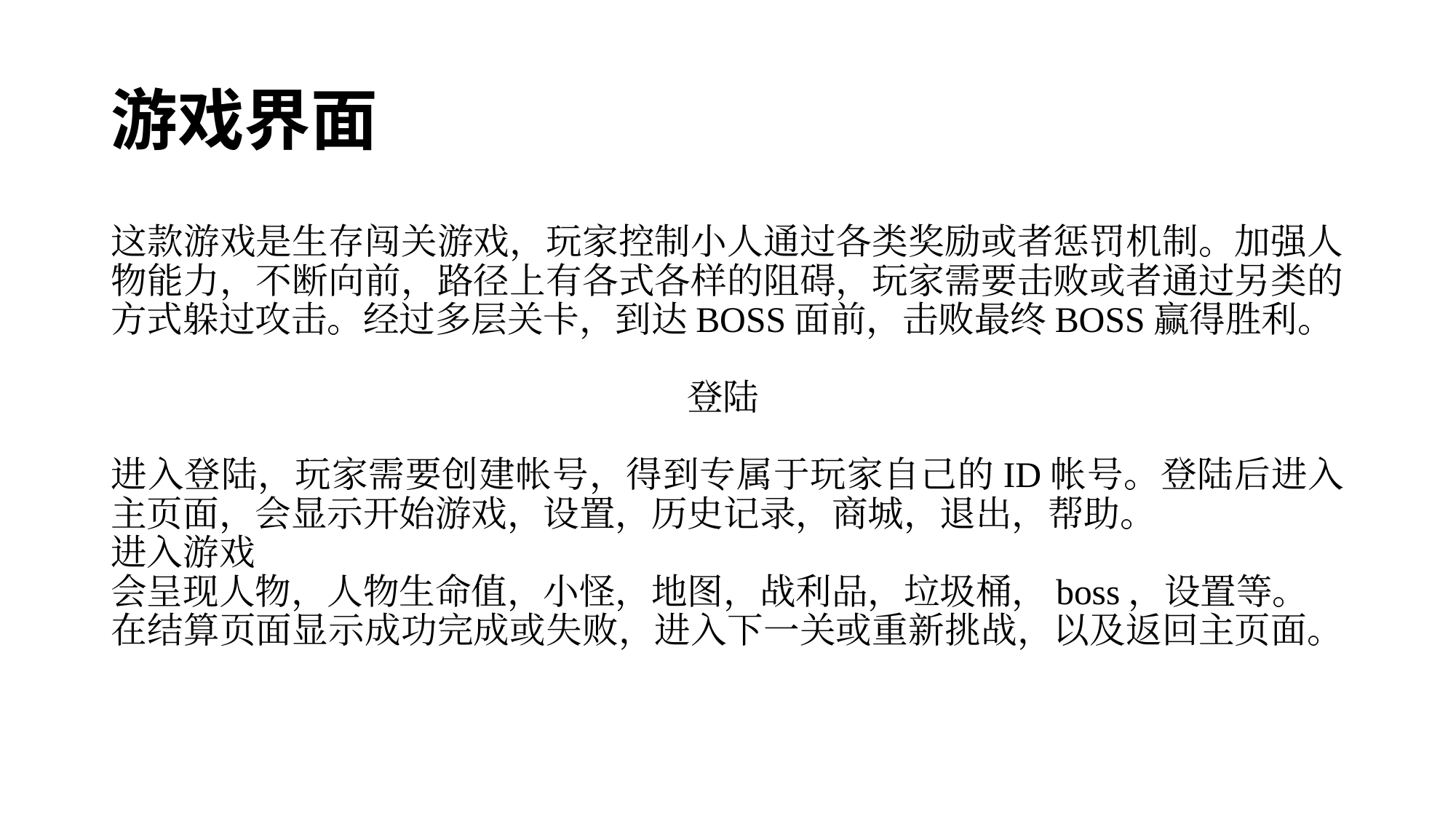

# 游戏界面
这款游戏是生存闯关游戏，玩家控制小人通过各类奖励或者惩罚机制。加强人物能力，不断向前，路径上有各式各样的阻碍，玩家需要击败或者通过另类的方式躲过攻击。经过多层关卡，到达BOSS面前，击败最终BOSS赢得胜利。

登陆

进入登陆，玩家需要创建帐号，得到专属于玩家自己的ID帐号。登陆后进入主页面，会显示开始游戏，设置，历史记录，商城，退出，帮助。
进入游戏
会呈现人物，人物生命值，小怪，地图，战利品，垃圾桶，boss，设置等。
在结算页面显示成功完成或失败，进入下一关或重新挑战，以及返回主页面。